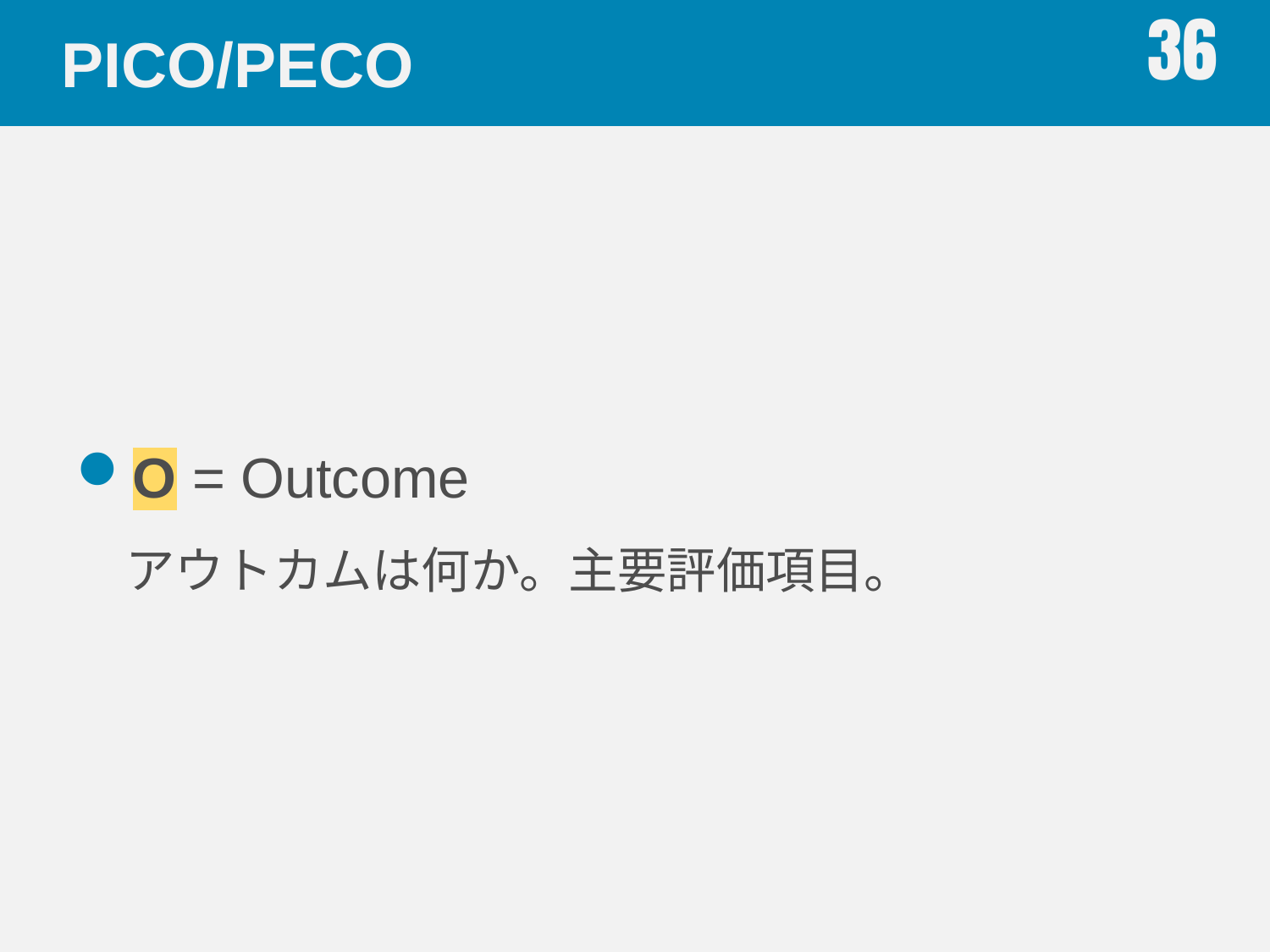

# PICO/PECO
36
O = Outcome
アウトカムは何か。主要評価項目。